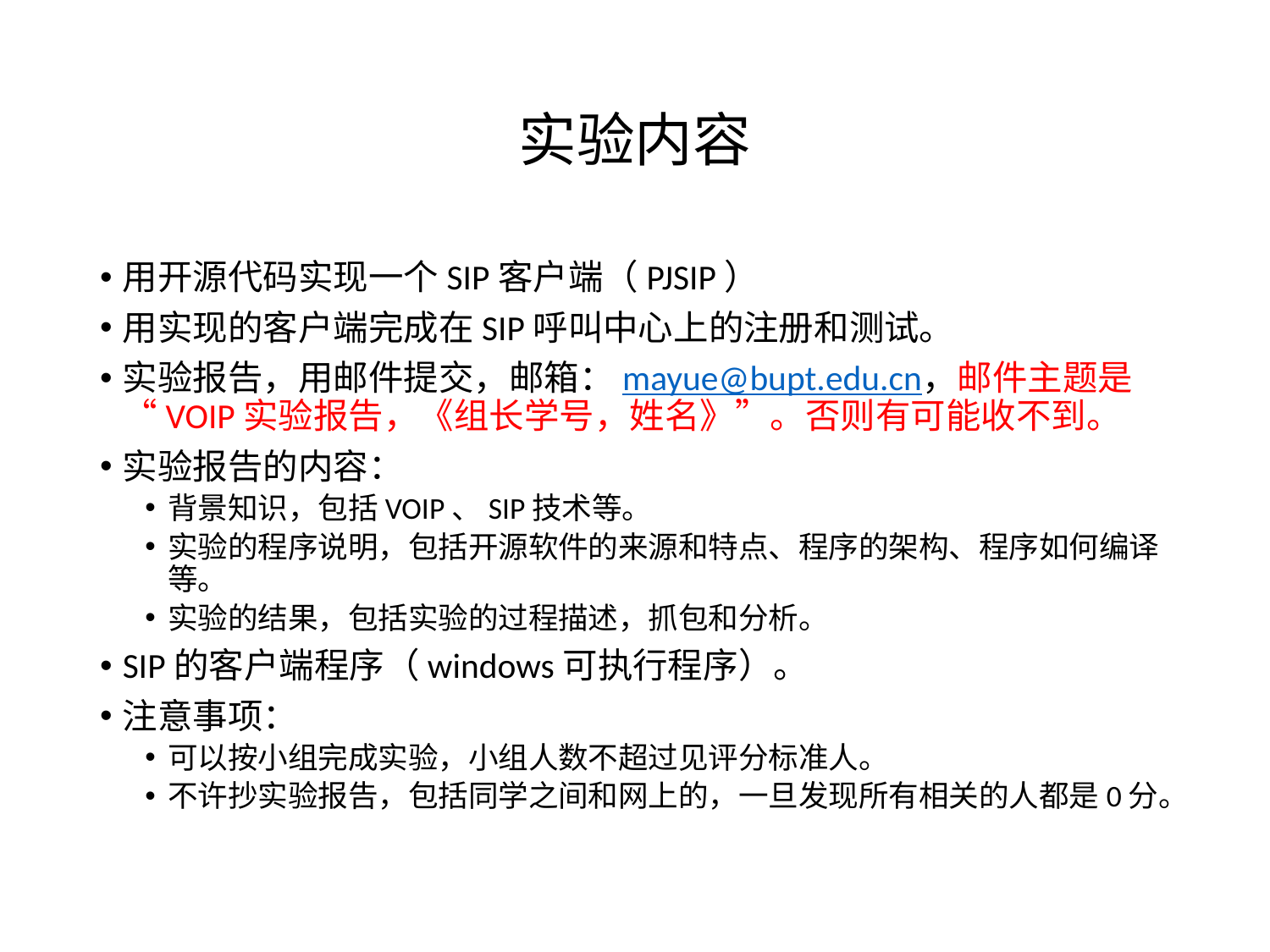

# 实验内容
用开源代码实现一个SIP客户端（PJSIP）
用实现的客户端完成在SIP呼叫中心上的注册和测试。
实验报告，用邮件提交，邮箱：mayue@bupt.edu.cn，邮件主题是“VOIP实验报告，《组长学号，姓名》”。否则有可能收不到。
实验报告的内容：
背景知识，包括VOIP、SIP技术等。
实验的程序说明，包括开源软件的来源和特点、程序的架构、程序如何编译等。
实验的结果，包括实验的过程描述，抓包和分析。
SIP的客户端程序（windows可执行程序）。
注意事项：
可以按小组完成实验，小组人数不超过见评分标准人。
不许抄实验报告，包括同学之间和网上的，一旦发现所有相关的人都是0分。